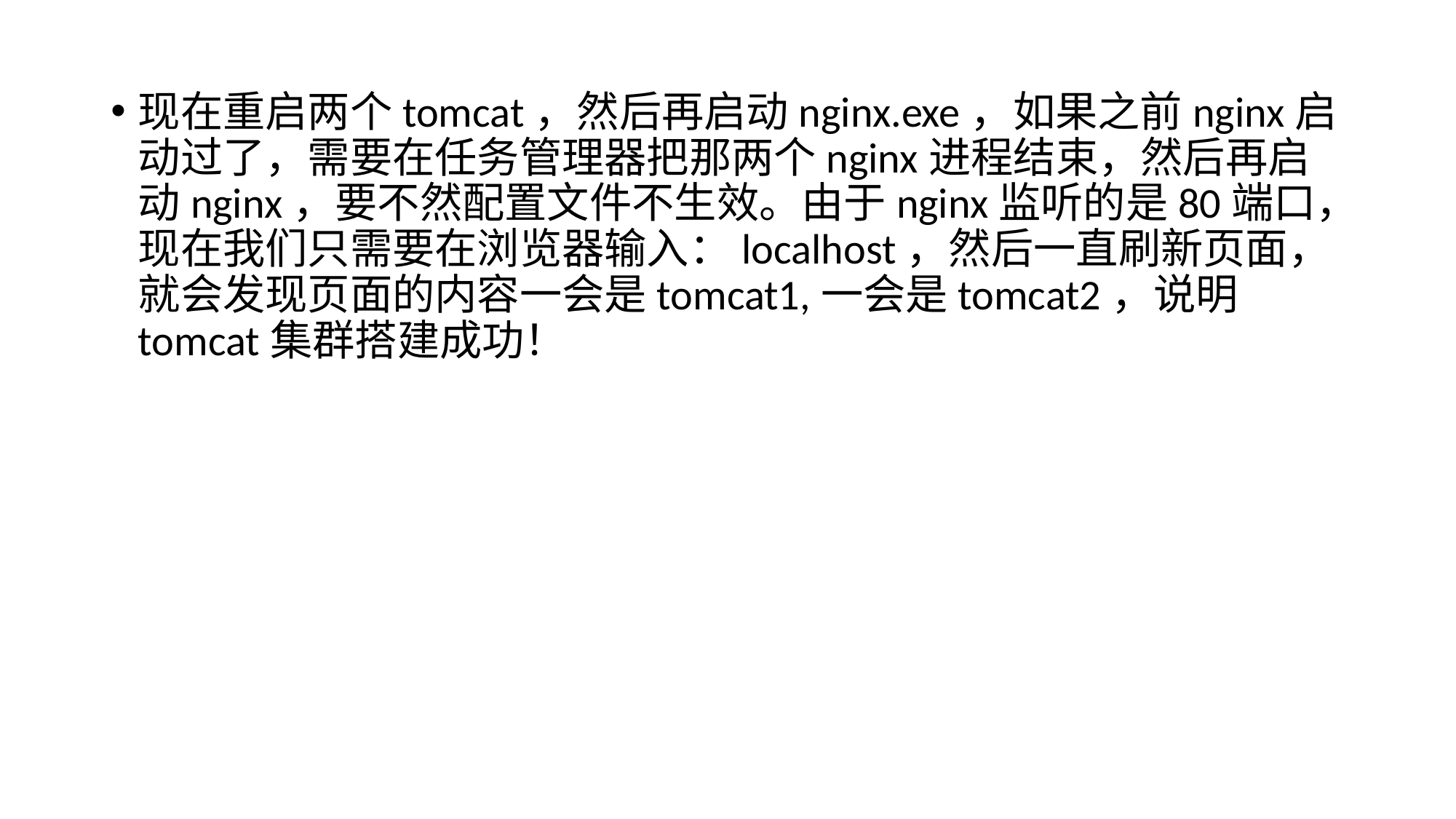

现在重启两个tomcat，然后再启动nginx.exe，如果之前nginx启动过了，需要在任务管理器把那两个nginx进程结束，然后再启动nginx，要不然配置文件不生效。由于nginx监听的是80端口，现在我们只需要在浏览器输入：localhost，然后一直刷新页面，就会发现页面的内容一会是tomcat1,一会是tomcat2，说明tomcat集群搭建成功！